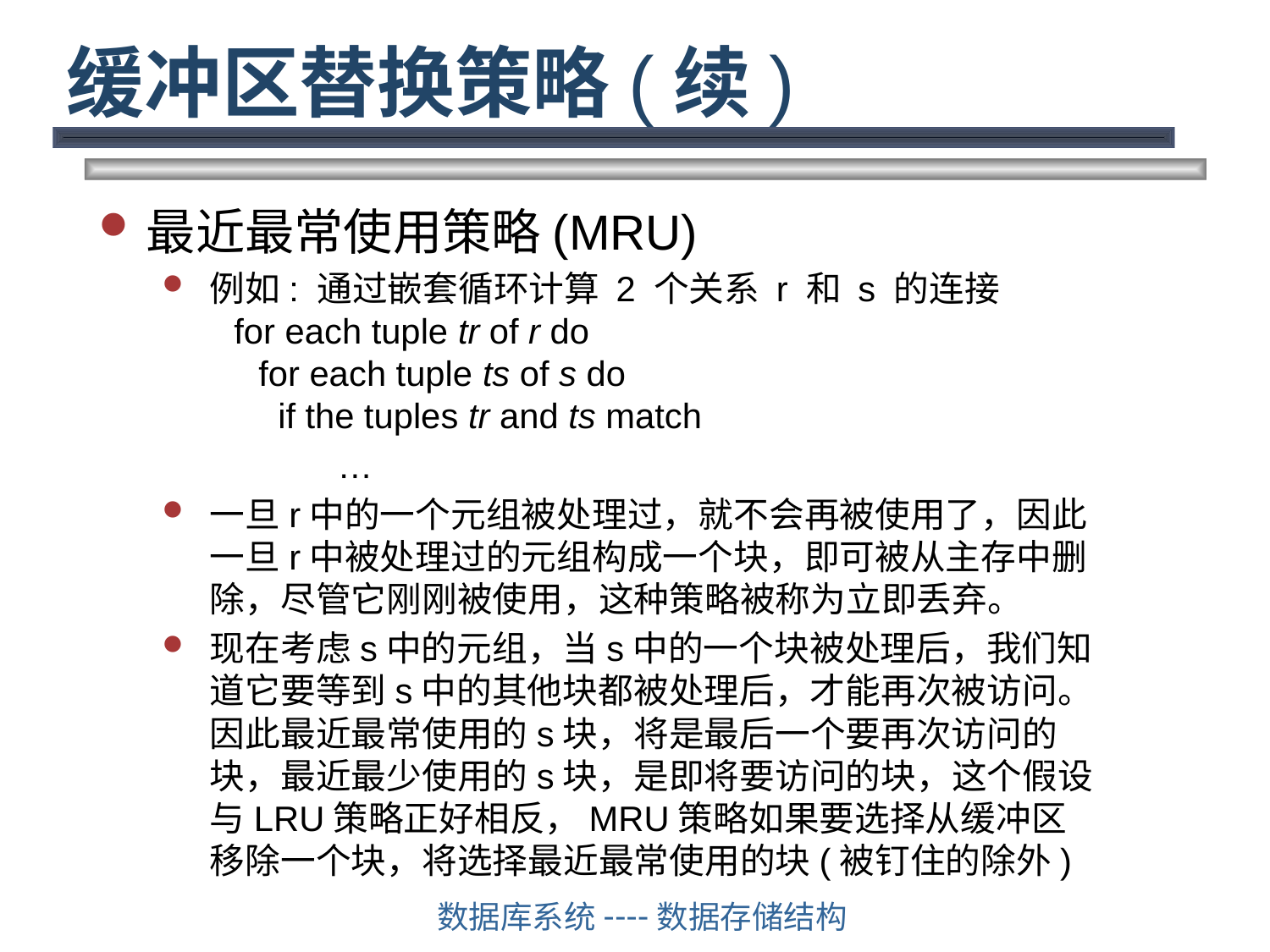

缓冲区替换策略(续)
最近最常使用策略(MRU)
例如: 通过嵌套循环计算 2 个关系 r 和 s 的连接
  for each tuple tr of r do
     for each tuple ts of s do
       if the tuples tr and ts match
                  …
一旦r中的一个元组被处理过，就不会再被使用了，因此一旦r中被处理过的元组构成一个块，即可被从主存中删除，尽管它刚刚被使用，这种策略被称为立即丢弃。
现在考虑s中的元组，当s中的一个块被处理后，我们知道它要等到s中的其他块都被处理后，才能再次被访问。因此最近最常使用的s块，将是最后一个要再次访问的块，最近最少使用的s块，是即将要访问的块，这个假设与LRU策略正好相反，MRU策略如果要选择从缓冲区移除一个块，将选择最近最常使用的块(被钉住的除外)

数据库系统----数据存储结构